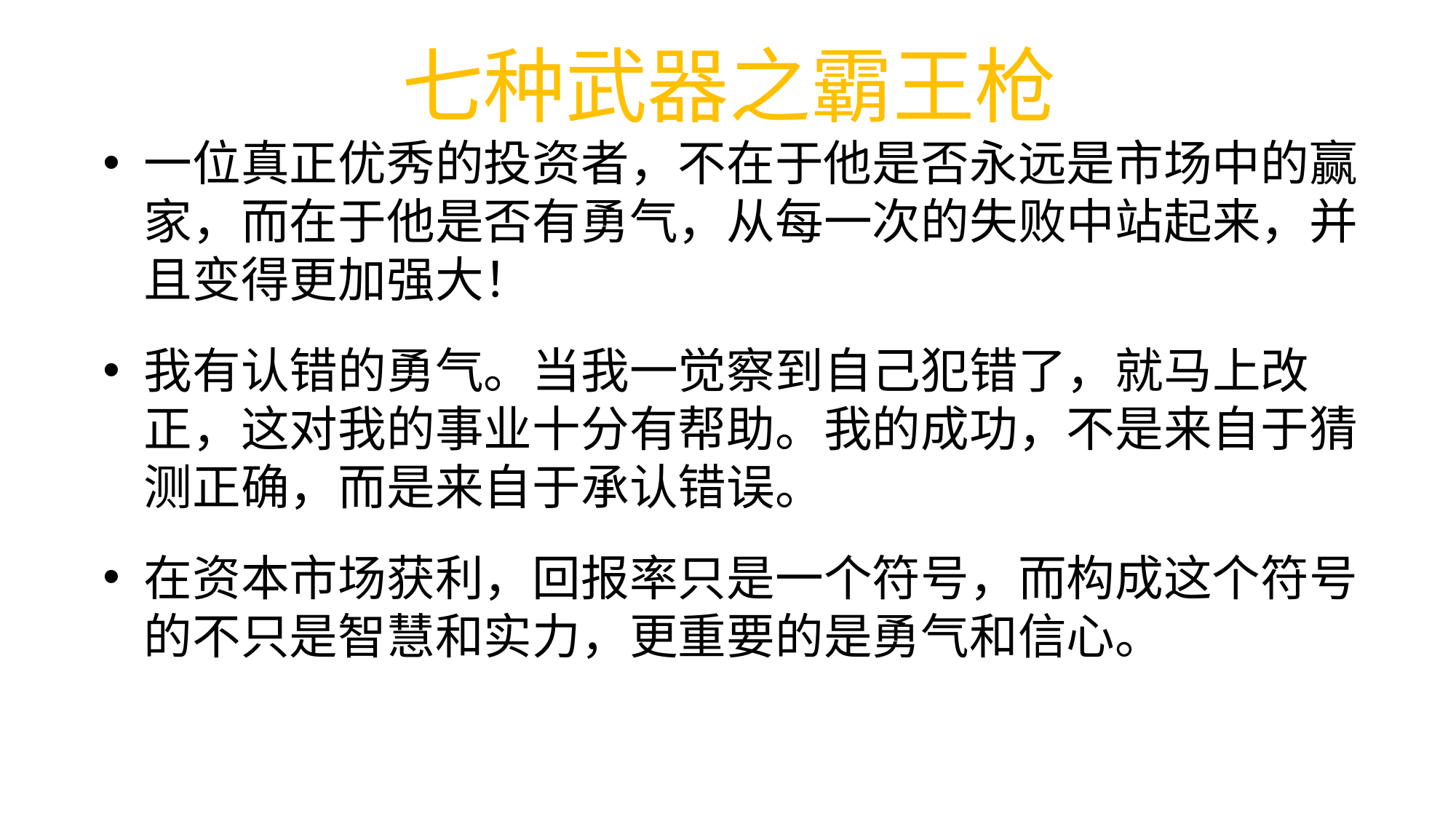

七种武器之霸王枪
一位真正优秀的投资者，不在于他是否永远是市场中的赢家，而在于他是否有勇气，从每一次的失败中站起来，并且变得更加强大！

我有认错的勇气。当我一觉察到自己犯错了，就马上改正，这对我的事业十分有帮助。我的成功，不是来自于猜测正确，而是来自于承认错误。

在资本市场获利，回报率只是一个符号，而构成这个符号的不只是智慧和实力，更重要的是勇气和信心。